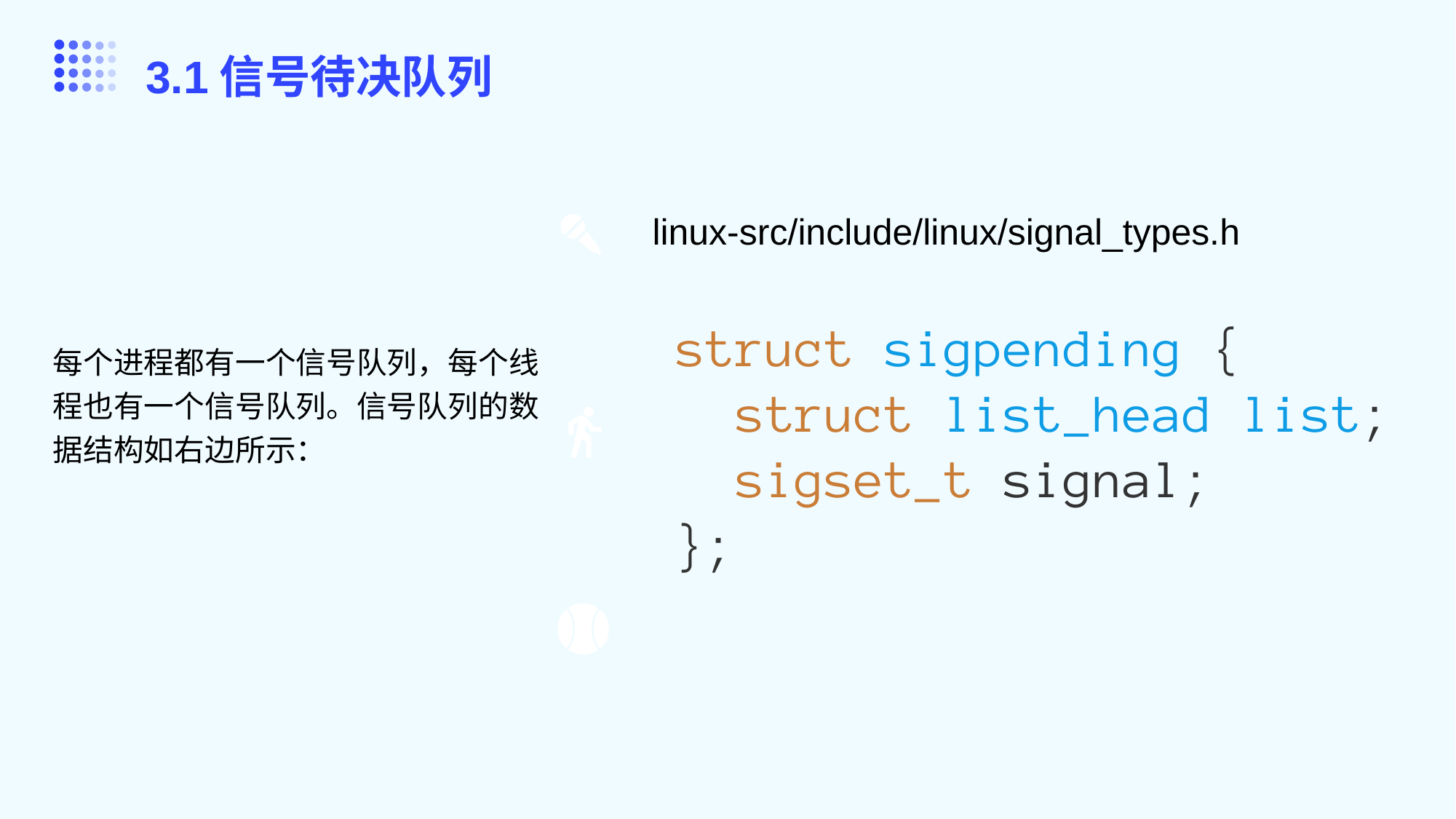

3.1信号待决队列

每个进程都有一个信号队列，每个线程也有一个信号队列。信号队列的数据结构如右边所示：
linux-src/include/linux/signal_types.h

struct sigpending {
  struct list_head list;
  sigset_t signal;
};